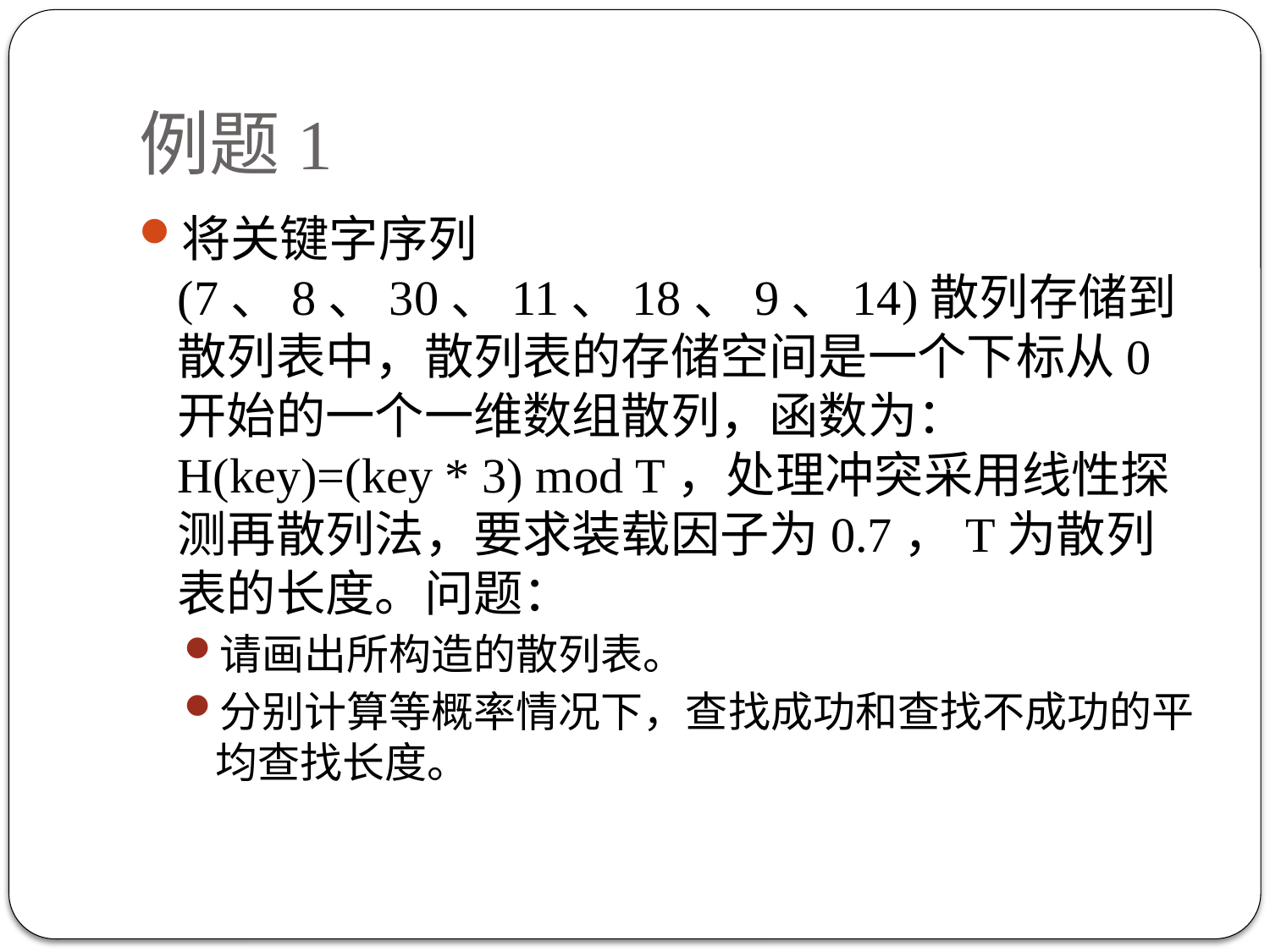

# 例题1
将关键字序列(7、8、30、11、18、9、14)散列存储到散列表中，散列表的存储空间是一个下标从0开始的一个一维数组散列，函数为：H(key)=(key * 3) mod T，处理冲突采用线性探测再散列法，要求装载因子为0.7，T为散列表的长度。问题：
请画出所构造的散列表。
分别计算等概率情况下，查找成功和查找不成功的平均查找长度。